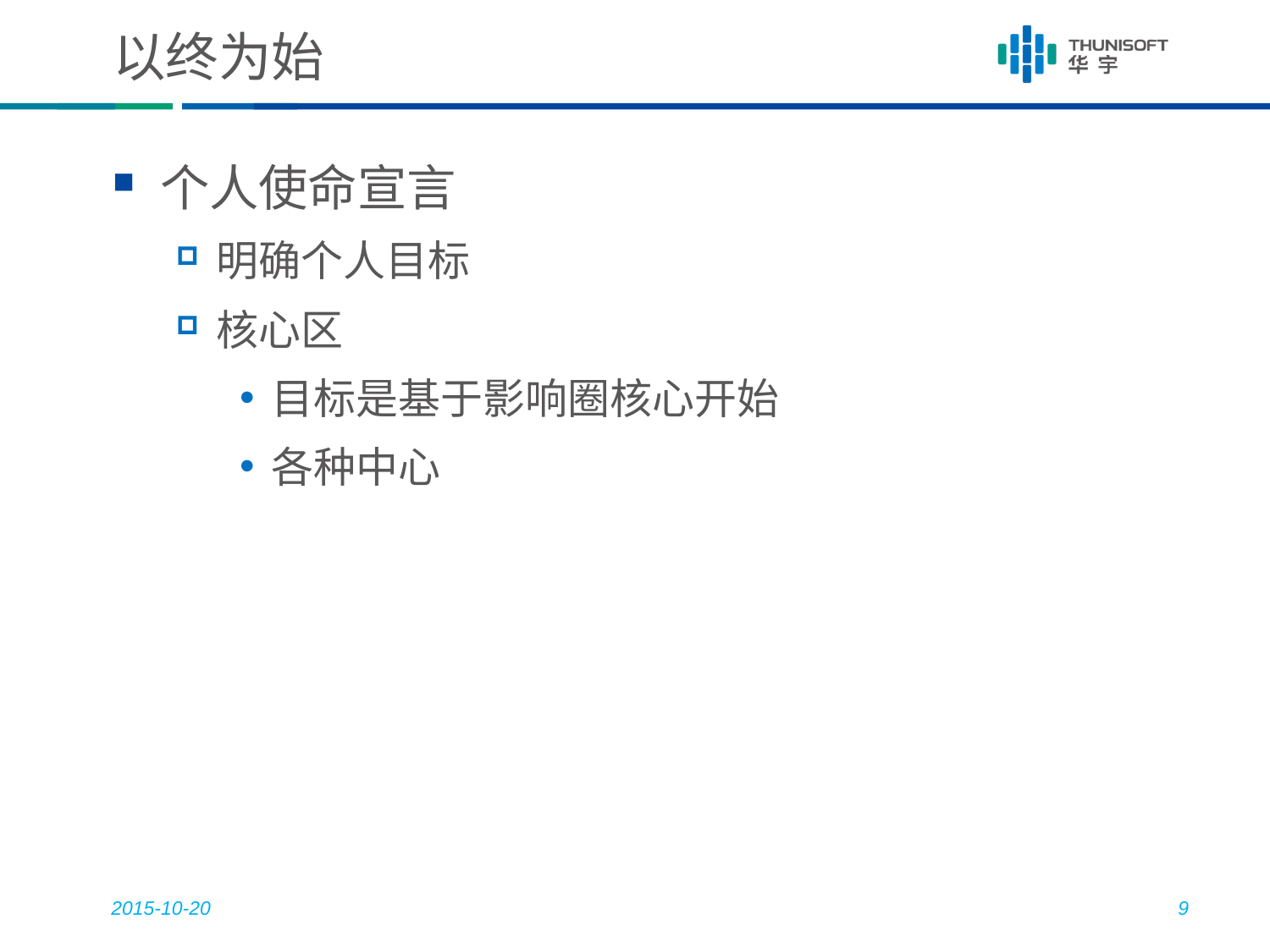

# 以终为始
个人使命宣言
明确个人目标
核心区
目标是基于影响圈核心开始
各种中心

2015-10-20
9